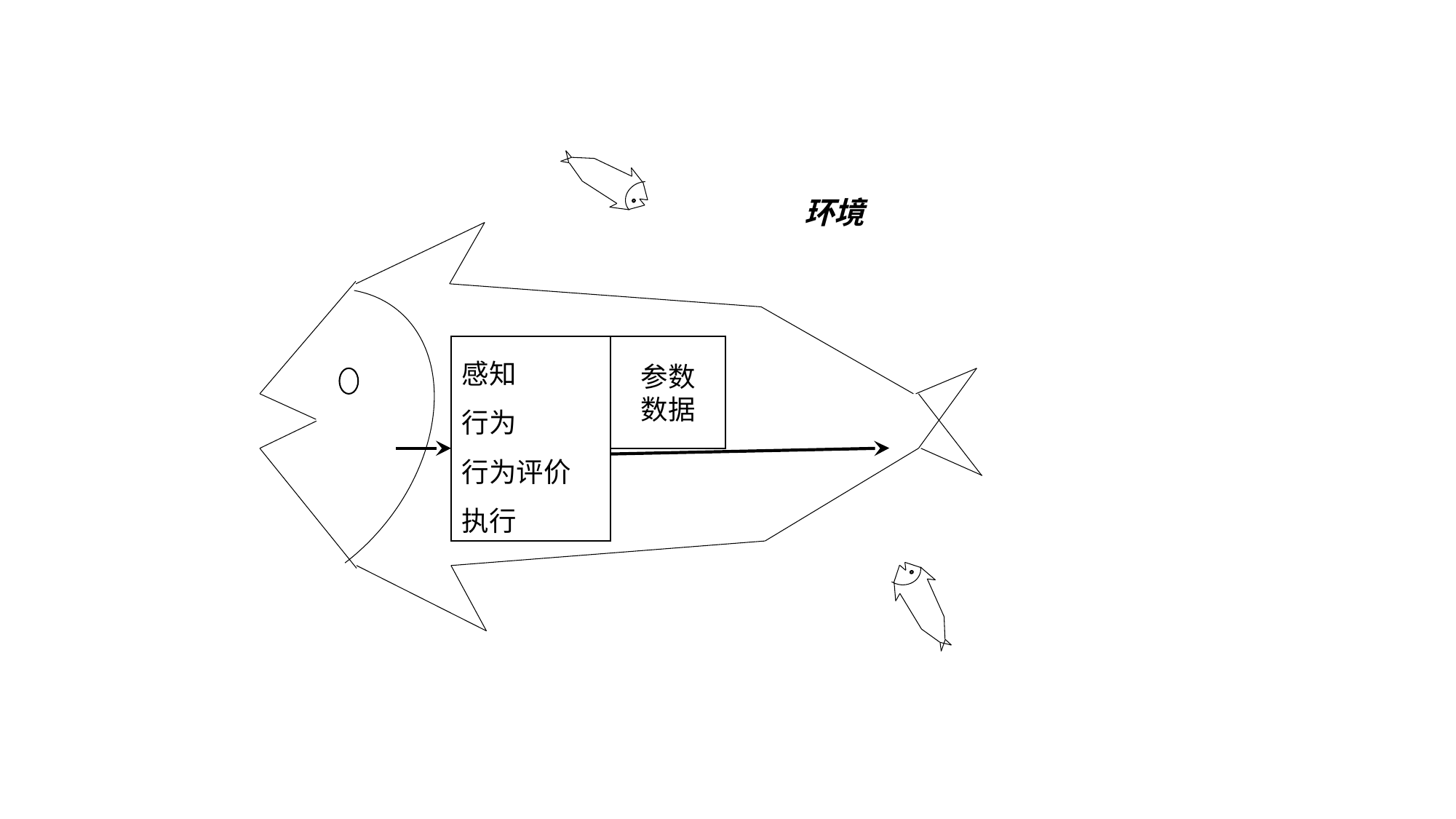

环境

感知
行为
行为评价
执行
参数
数据